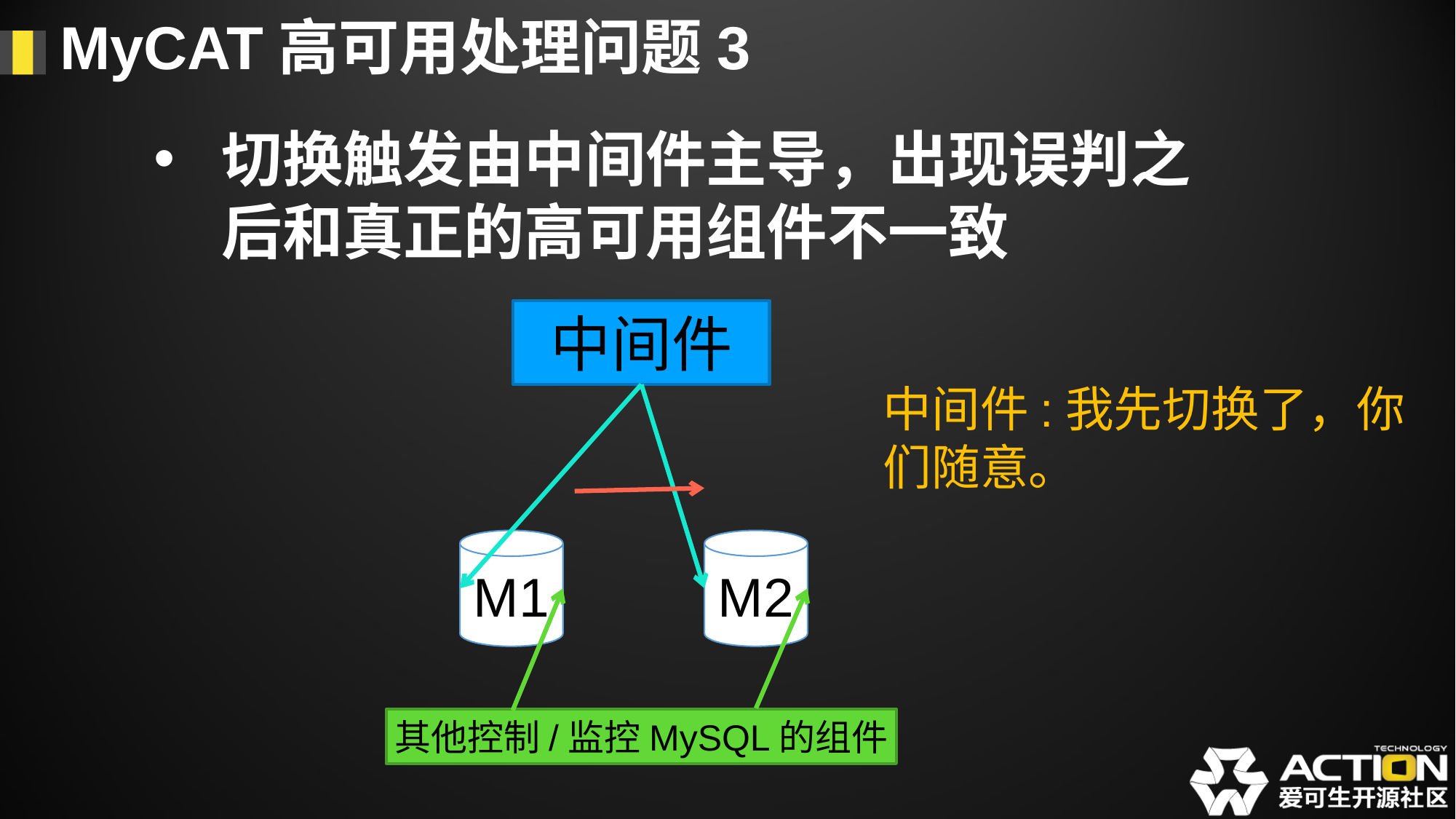

MyCAT高可用处理问题3
切换触发由中间件主导，出现误判之后和真正的高可用组件不一致
中间件
中间件:我先切换了，你们随意。
M1
M2
其他控制/监控MySQL的组件